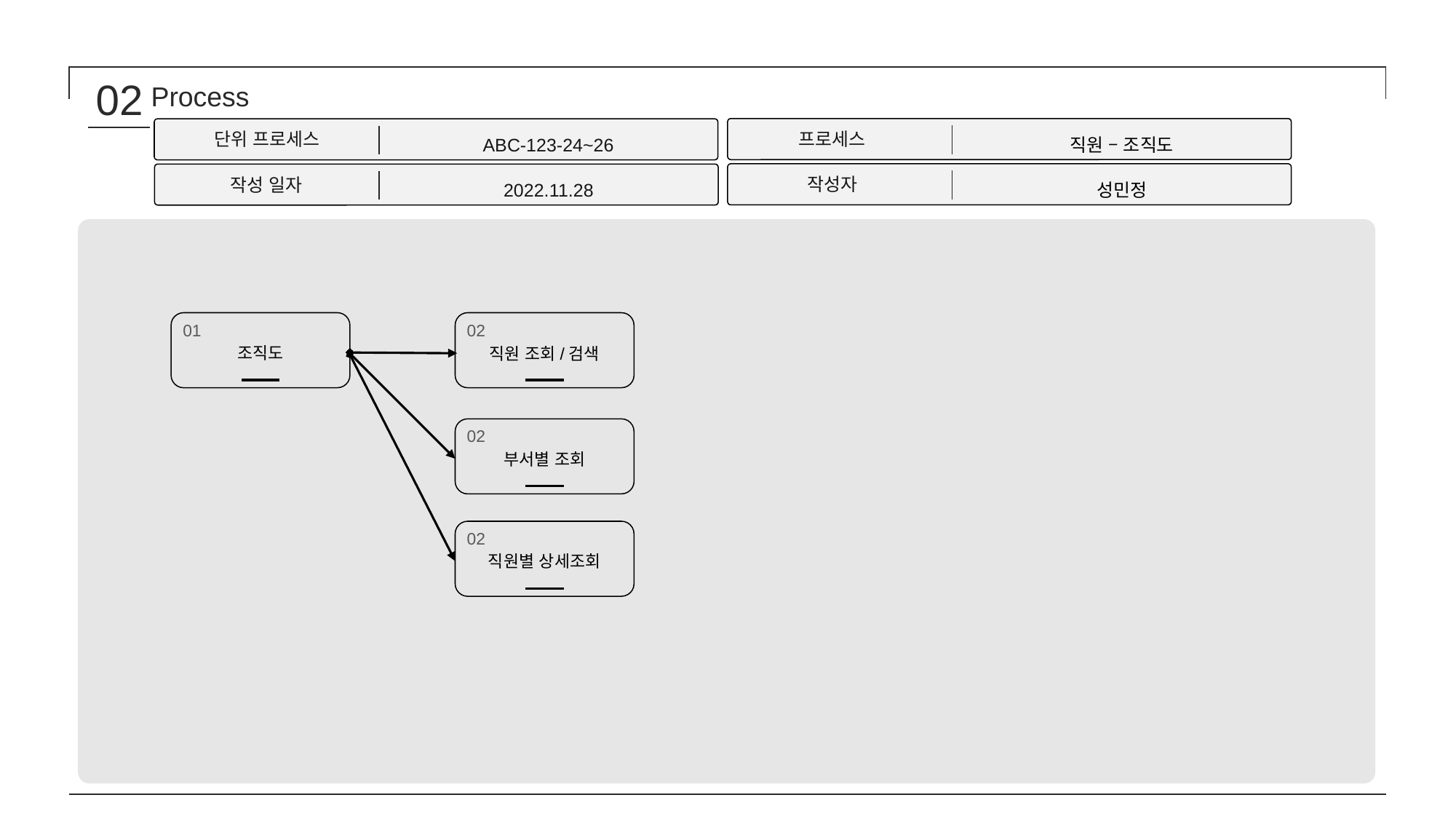

02
Process

프로세스
직원 – 조직도

단위 프로세스
ABC-123-24~26

작성자
성민정

작성 일자
2022.11.28

01
조직도

02
직원 조회/검색

02
부서별 조회

02
직원별 상세조회